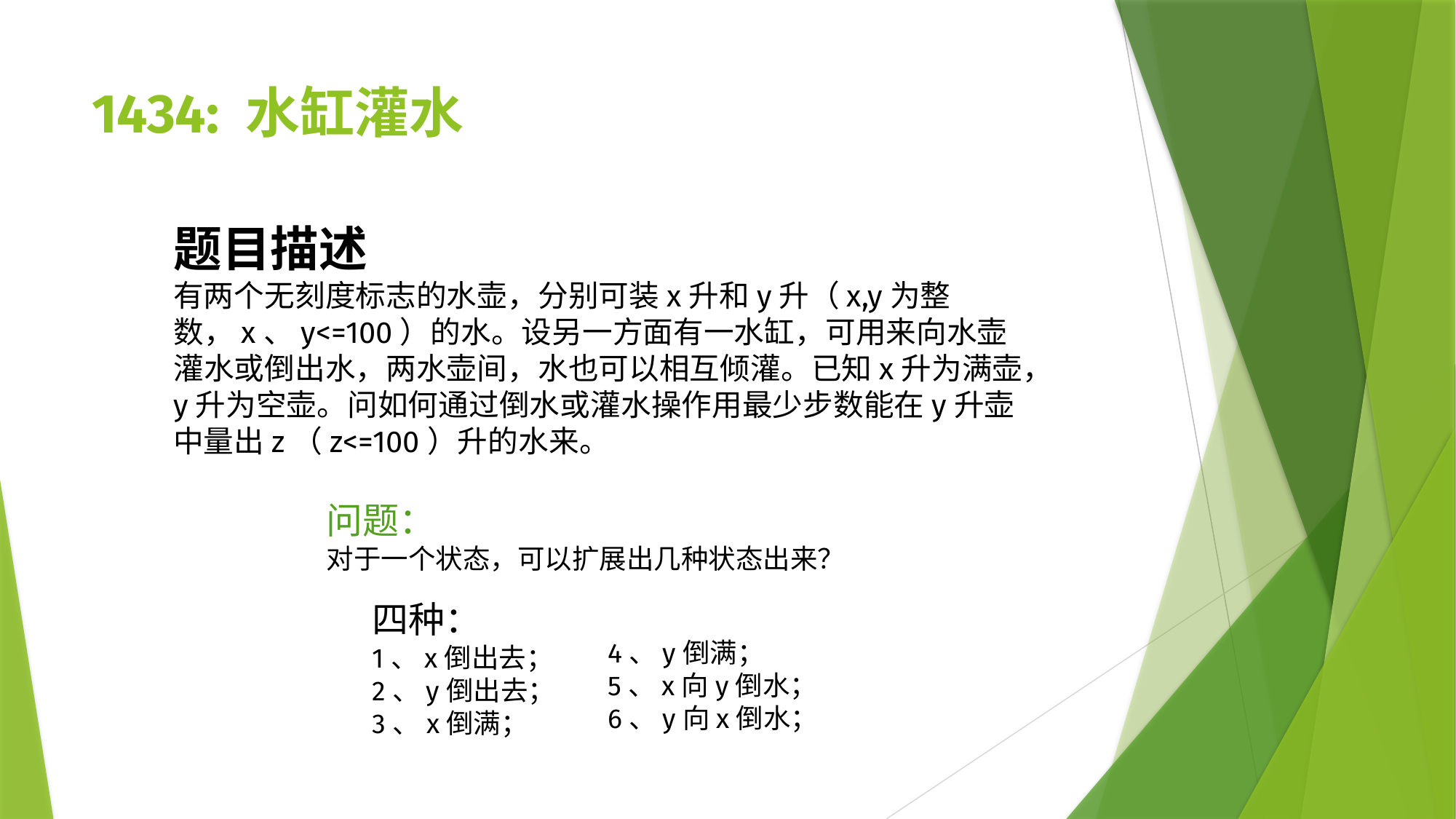

# 1434: 水缸灌水
题目描述
有两个无刻度标志的水壶，分别可装x升和y升（x,y为整数，x、y<=100）的水。设另一方面有一水缸，可用来向水壶灌水或倒出水，两水壶间，水也可以相互倾灌。已知x升为满壶，y升为空壶。问如何通过倒水或灌水操作用最少步数能在y升壶中量出z（z<=100）升的水来。
问题：
对于一个状态，可以扩展出几种状态出来？
四种：
1、x倒出去；
2、y倒出去；
3、x倒满；

4、y倒满；
5、x向y倒水；
6、y向x倒水；